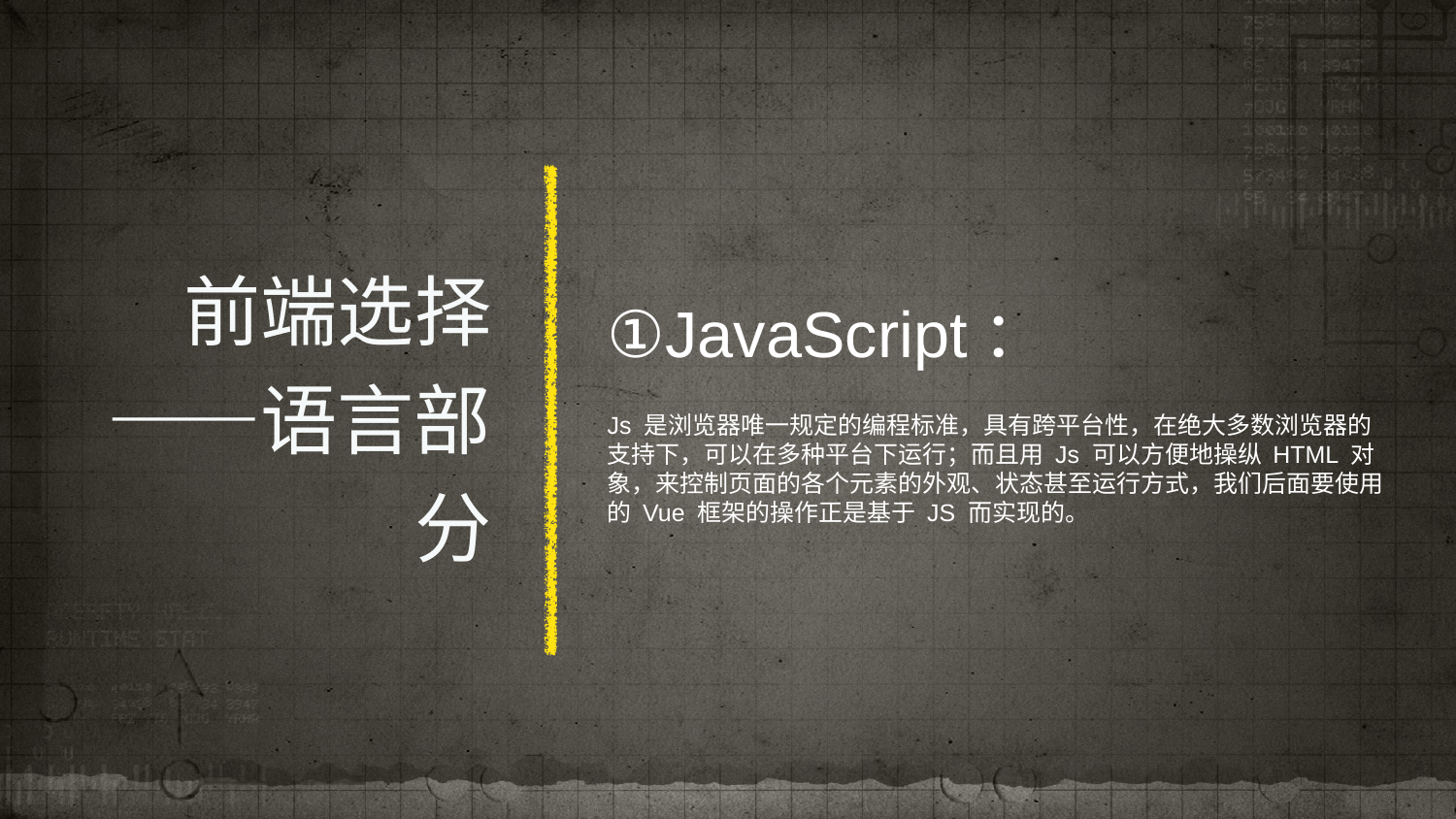

# 前端选择——语言部分
①JavaScript：
Js 是浏览器唯一规定的编程标准，具有跨平台性，在绝大多数浏览器的支持下，可以在多种平台下运行；而且用 Js 可以方便地操纵 HTML 对象，来控制页面的各个元素的外观、状态甚至运行方式，我们后面要使用的 Vue 框架的操作正是基于 JS 而实现的。